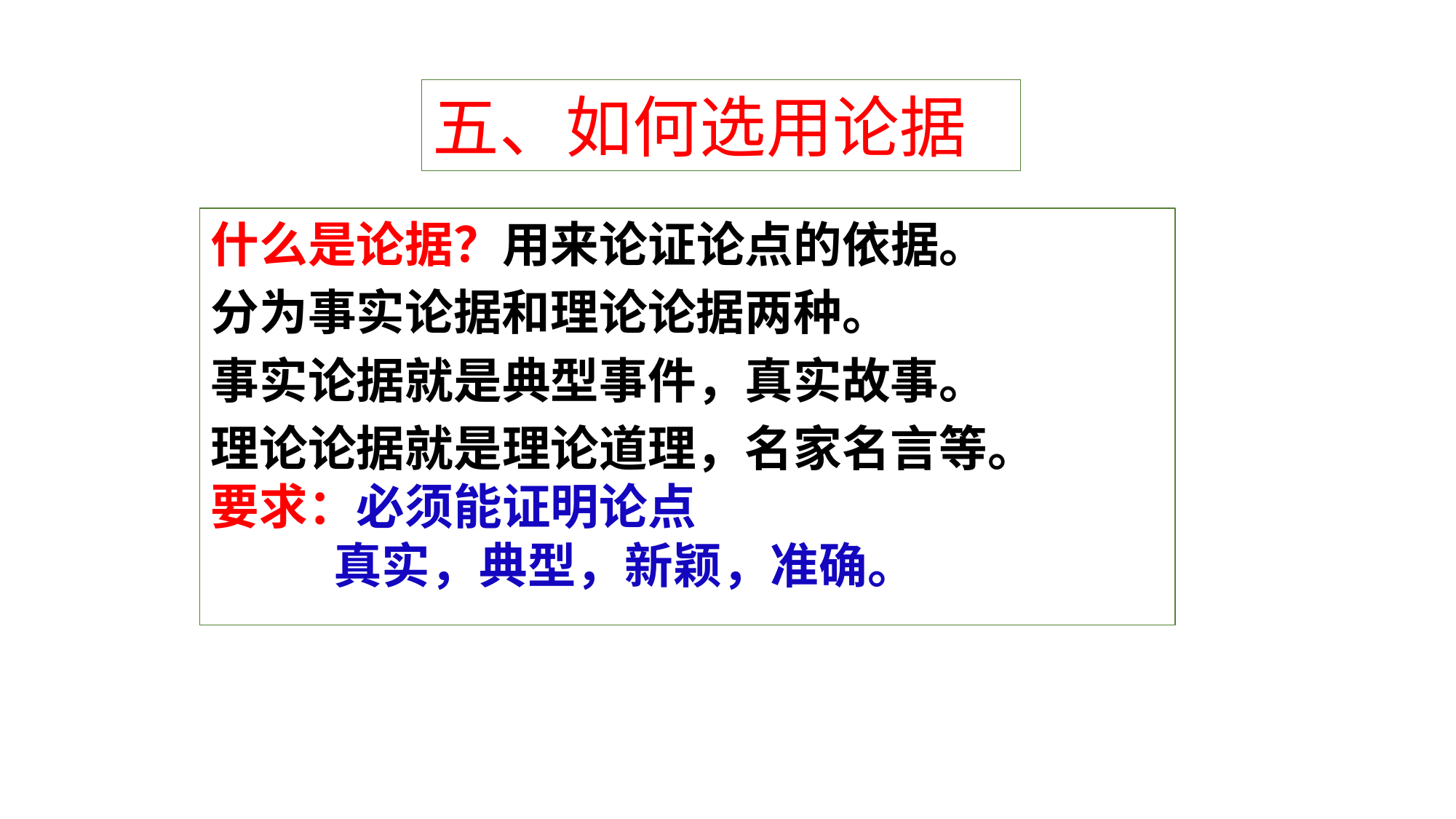

五、如何选用论据
什么是论据？用来论证论点的依据。
分为事实论据和理论论据两种。
事实论据就是典型事件，真实故事。
理论论据就是理论道理，名家名言等。
要求：必须能证明论点
          真实，典型，新颖，准确。